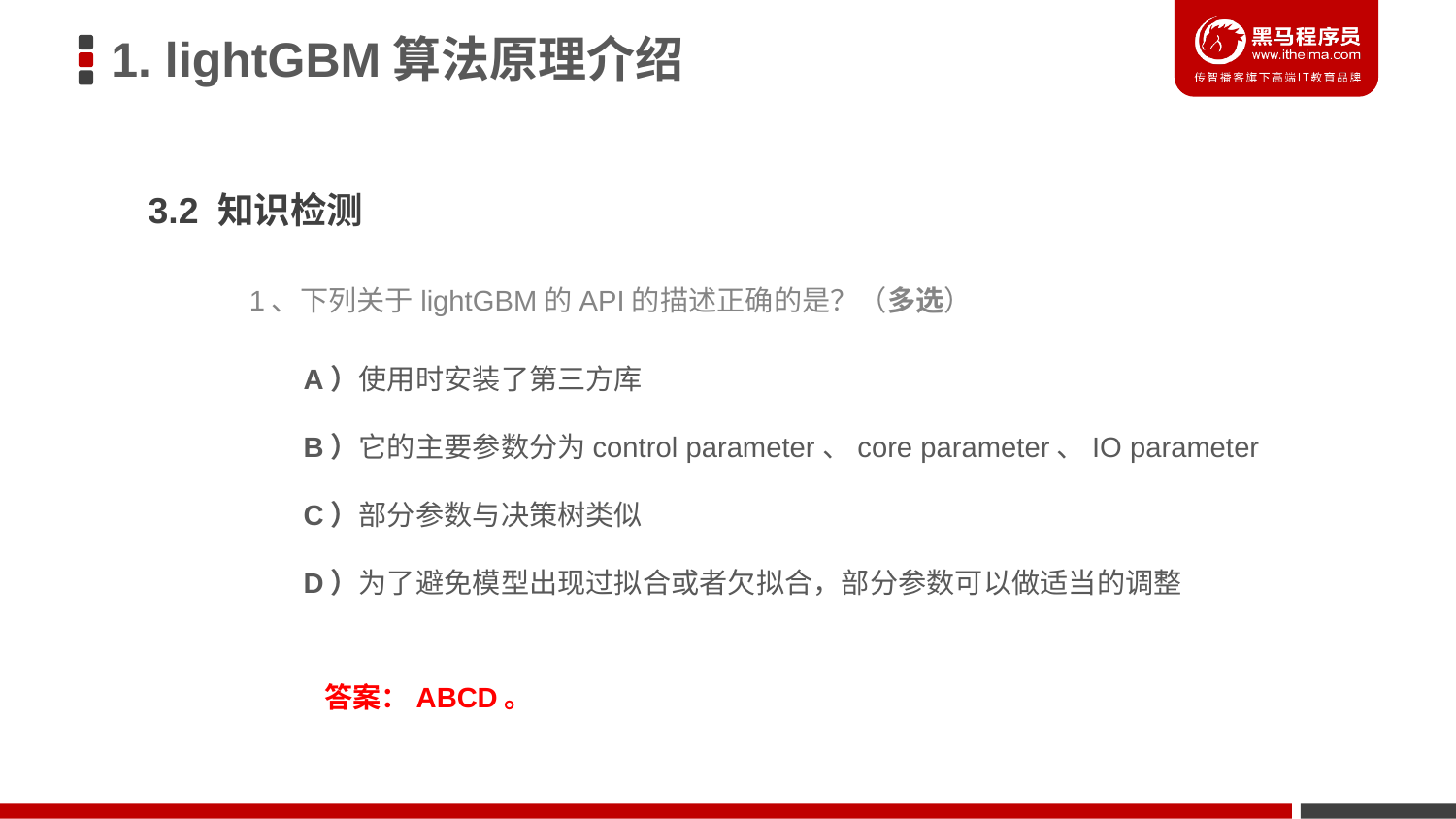

1. lightGBM算法原理介绍
3.2 知识检测
1、下列关于lightGBM的API的描述正确的是？（多选）
A）使用时安装了第三方库

B）它的主要参数分为control parameter、core parameter、IO parameter

C）部分参数与决策树类似

D）为了避免模型出现过拟合或者欠拟合，部分参数可以做适当的调整
答案：ABCD。